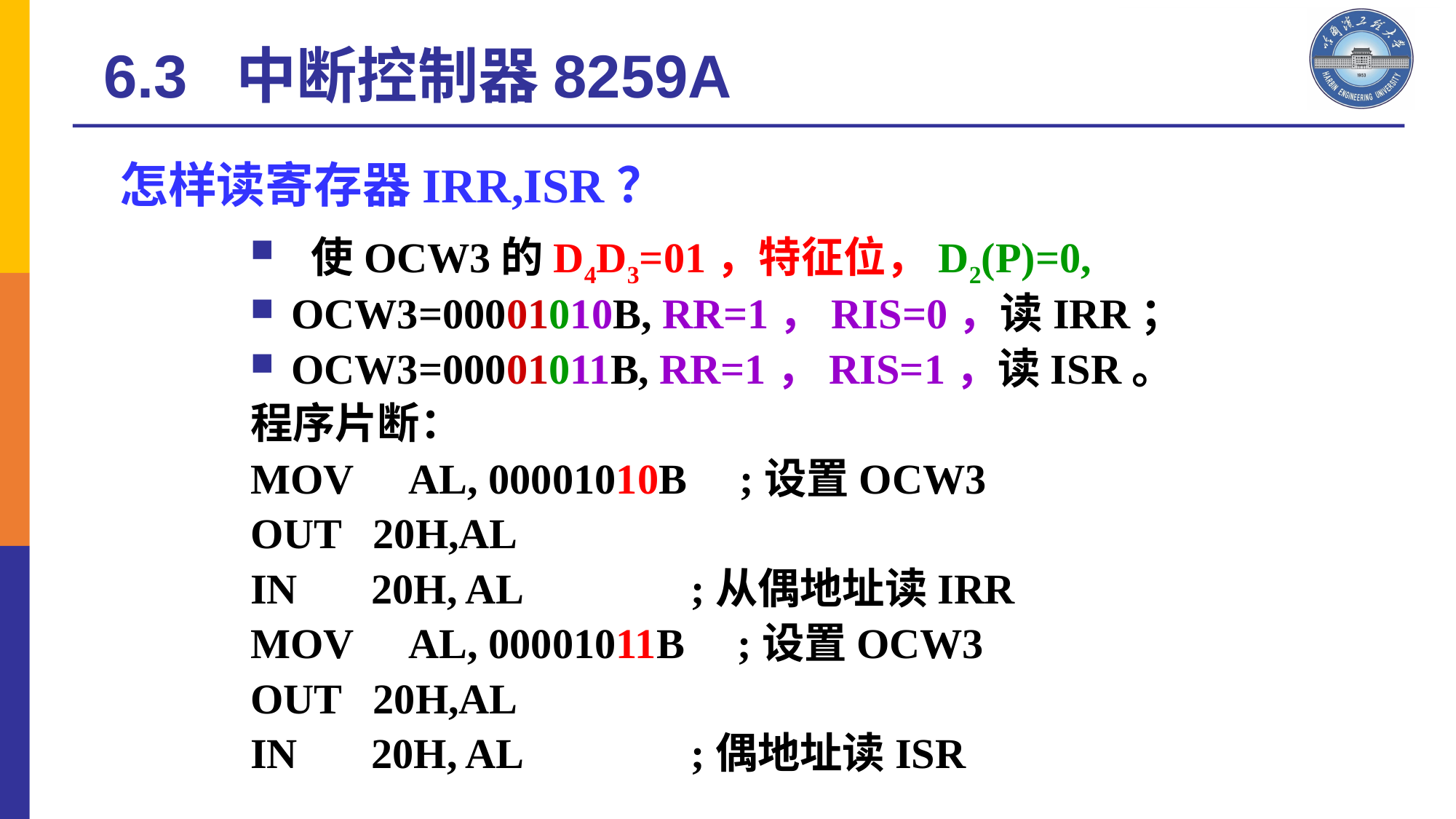

6.3  中断控制器8259A
怎样读寄存器IRR,ISR？
 使OCW3的D4D3=01，特征位，D2(P)=0,
OCW3=00001010B, RR=1，RIS=0，读IRR；
OCW3=00001011B, RR=1，RIS=1，读ISR。
程序片断：
MOV	 AL, 00001010B     ;设置OCW3
OUT   20H,AL
IN       20H, AL                ;从偶地址读IRR
MOV	 AL, 00001011B     ;设置OCW3
OUT   20H,AL
IN       20H, AL                ;偶地址读ISR